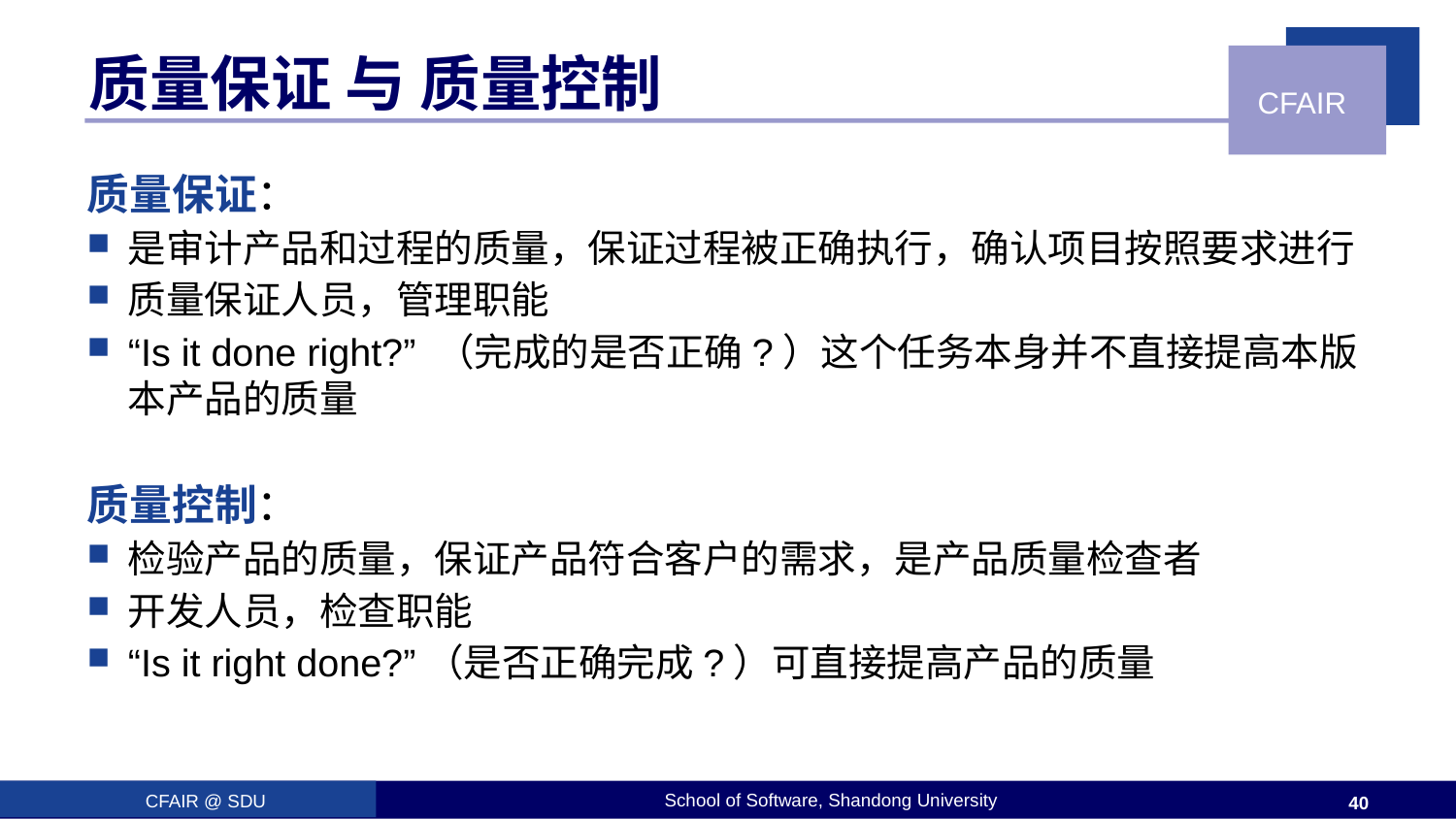

# 质量保证 与 质量控制
质量保证：
是审计产品和过程的质量，保证过程被正确执行，确认项目按照要求进行
质量保证人员，管理职能
“Is it done right?” （完成的是否正确?）这个任务本身并不直接提高本版本产品的质量

质量控制：
检验产品的质量，保证产品符合客户的需求，是产品质量检查者
开发人员，检查职能
“Is it right done?”（是否正确完成?）可直接提高产品的质量